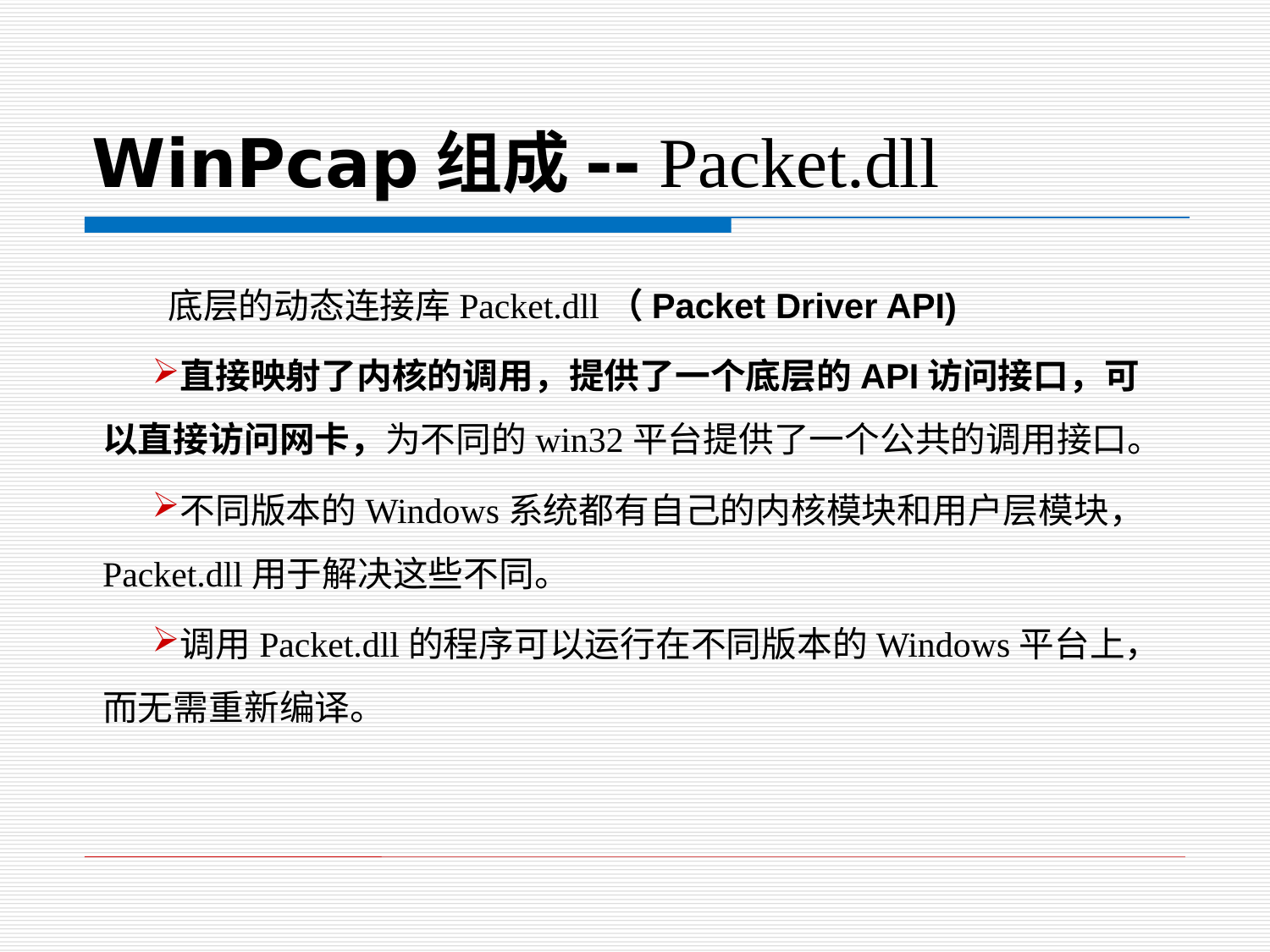

# WinPcap组成-- Packet.dll
底层的动态连接库Packet.dll（Packet Driver API)
直接映射了内核的调用，提供了一个底层的API访问接口，可以直接访问网卡，为不同的win32平台提供了一个公共的调用接口。
不同版本的Windows系统都有自己的内核模块和用户层模块，Packet.dll用于解决这些不同。
调用Packet.dll的程序可以运行在不同版本的Windows平台上，而无需重新编译。